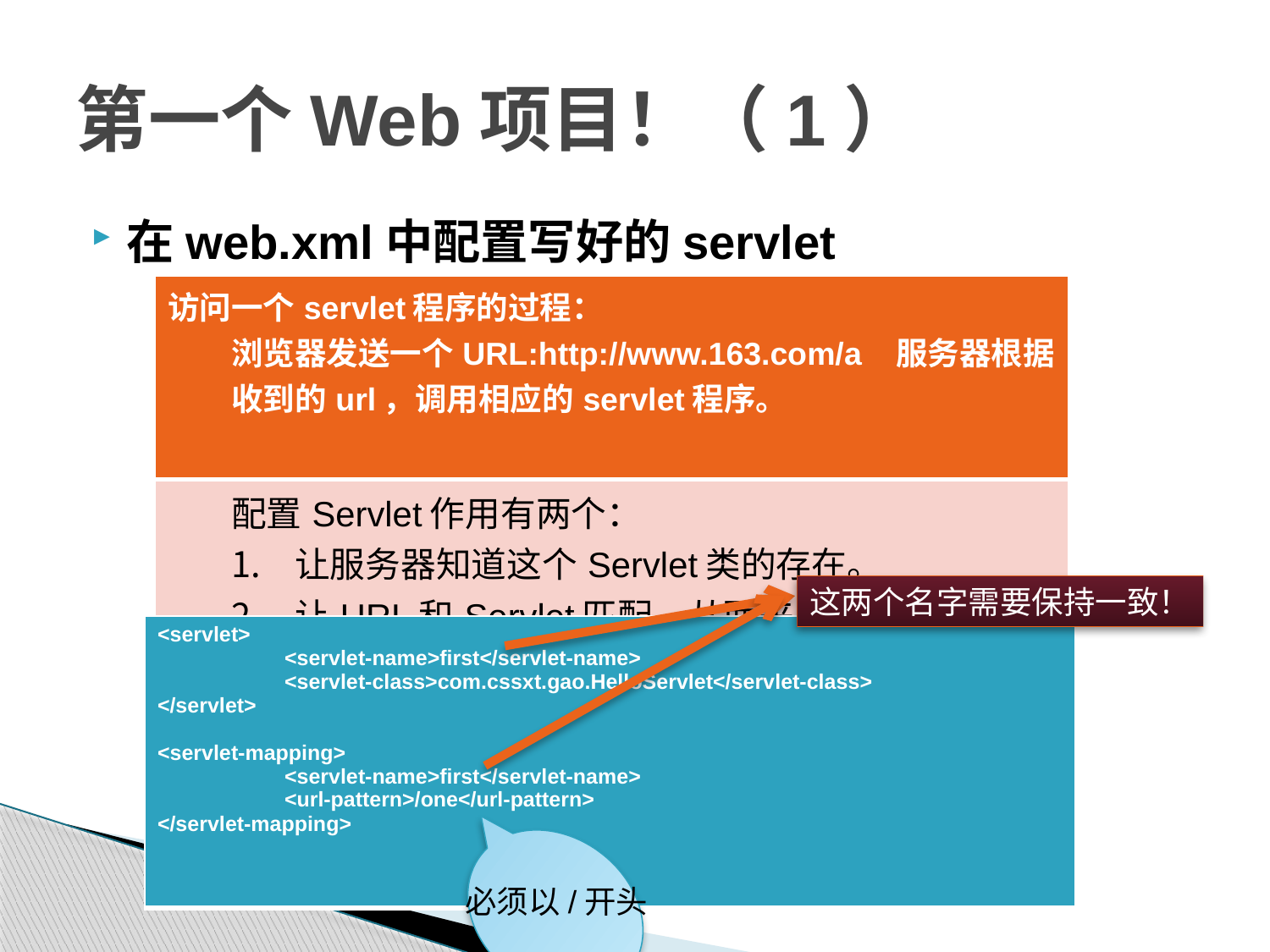

# 第一个Web项目！（1）
在web.xml中配置写好的servlet

| 访问一个servlet程序的过程： 浏览器发送一个URL:http://www.163.com/a 服务器根据收到的url，调用相应的servlet程序。 |
| --- |
| 配置Servlet作用有两个： 让服务器知道这个Servlet类的存在。 让URL和Servlet匹配，从而来了新的请求方便服务器调用相对应的Servlet |
这两个名字需要保持一致！
| <servlet> <servlet-name>first</servlet-name> <servlet-class>com.cssxt.gao.HelloServlet</servlet-class> </servlet>   <servlet-mapping> <servlet-name>first</servlet-name> <url-pattern>/one</url-pattern> </servlet-mapping> |
| --- |

必须以/开头